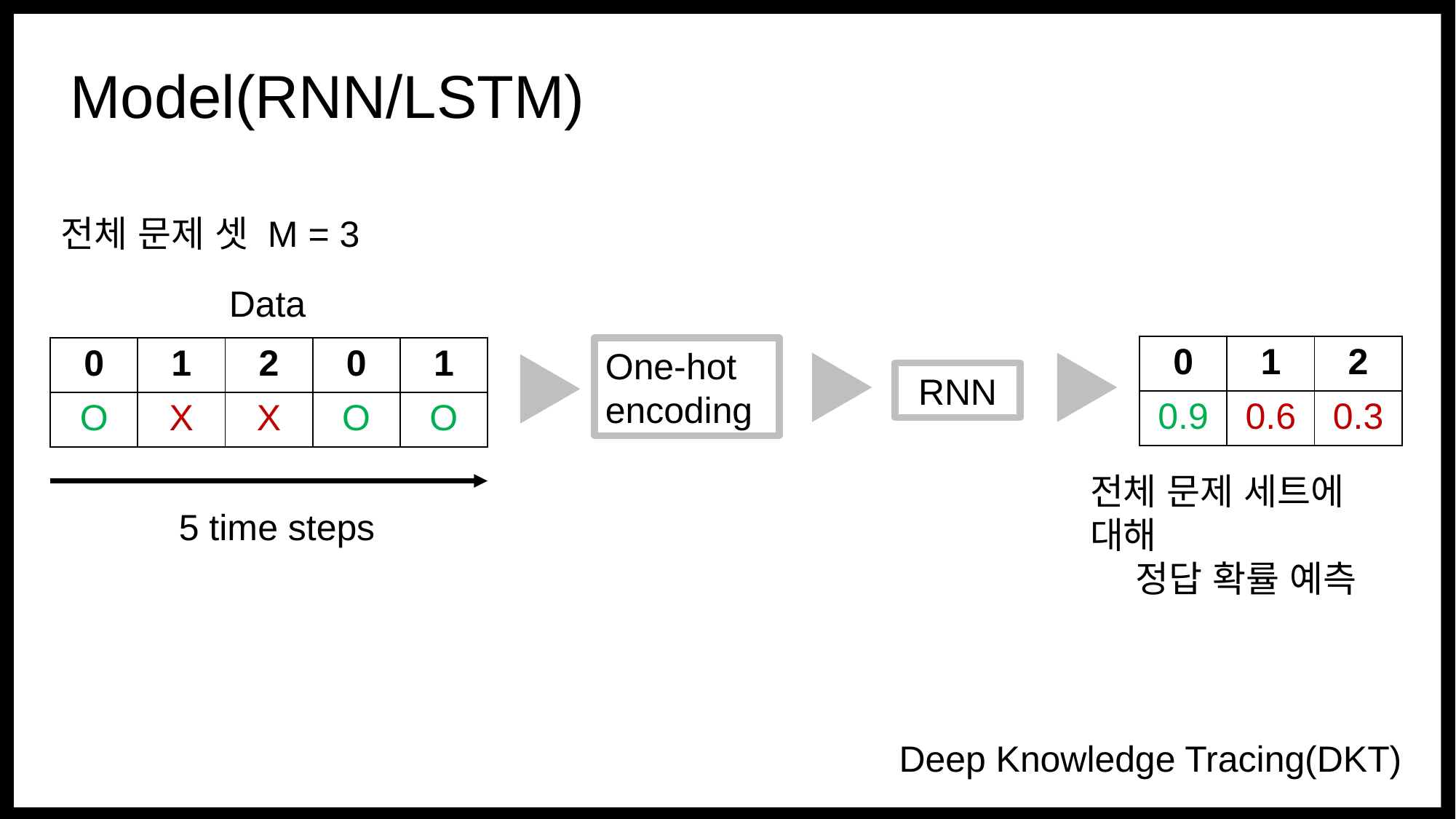

Model(RNN/LSTM)
전체 문제 셋 M = 3

Data

| 0 | 1 | 2 |
| --- | --- | --- |
| 0.9 | 0.6 | 0.3 |
| 0 | 1 | 2 | 0 | 1 |
| --- | --- | --- | --- | --- |
| O | X | X | O | O |
One-hot
encoding

RNN
전체 문제 세트에 대해
정답 확률 예측
5 time steps
Deep Knowledge Tracing(DKT)